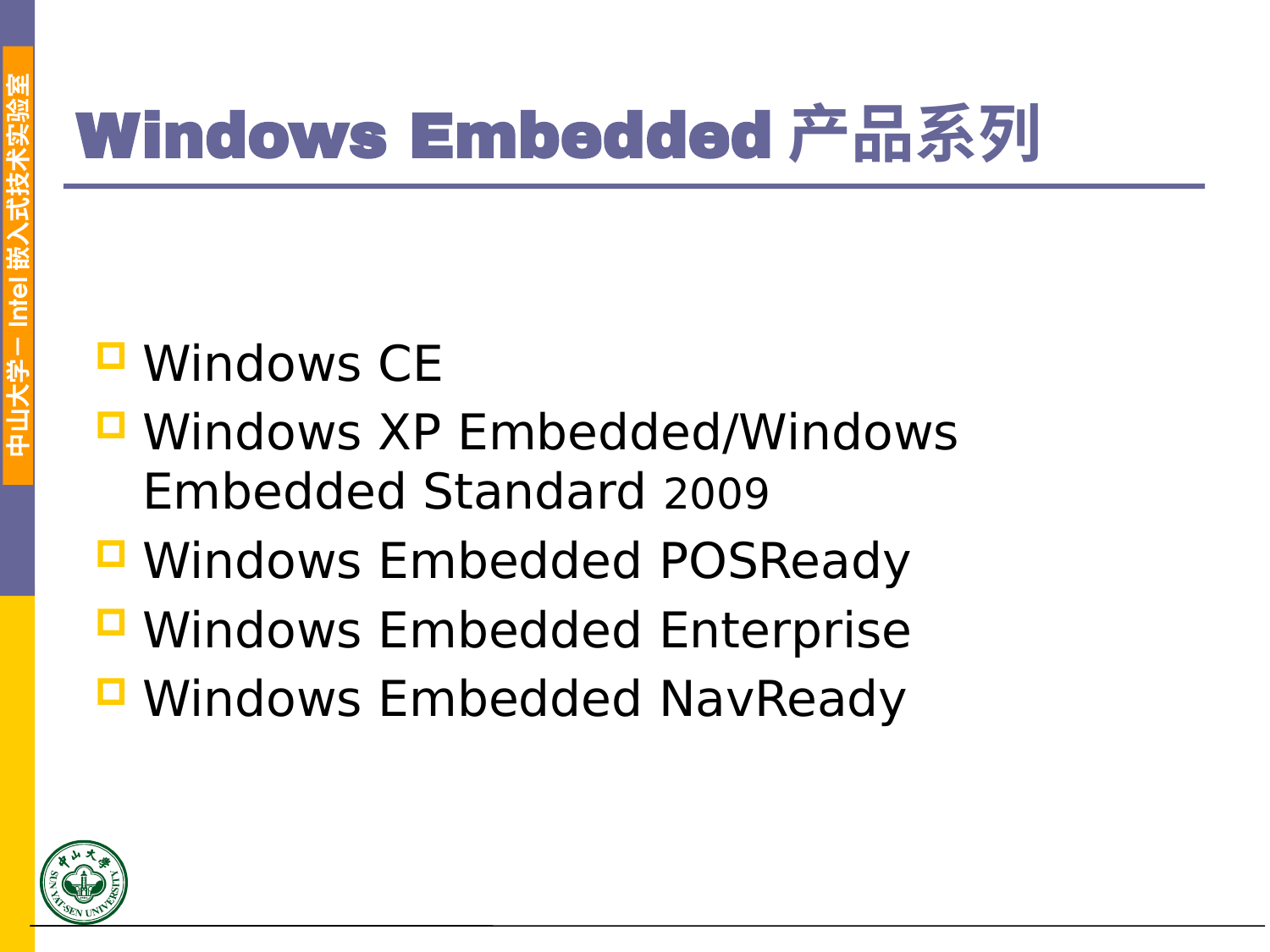

# Windows Embedded产品系列
Windows CE
Windows XP Embedded/Windows Embedded Standard 2009
Windows Embedded POSReady
Windows Embedded Enterprise
Windows Embedded NavReady